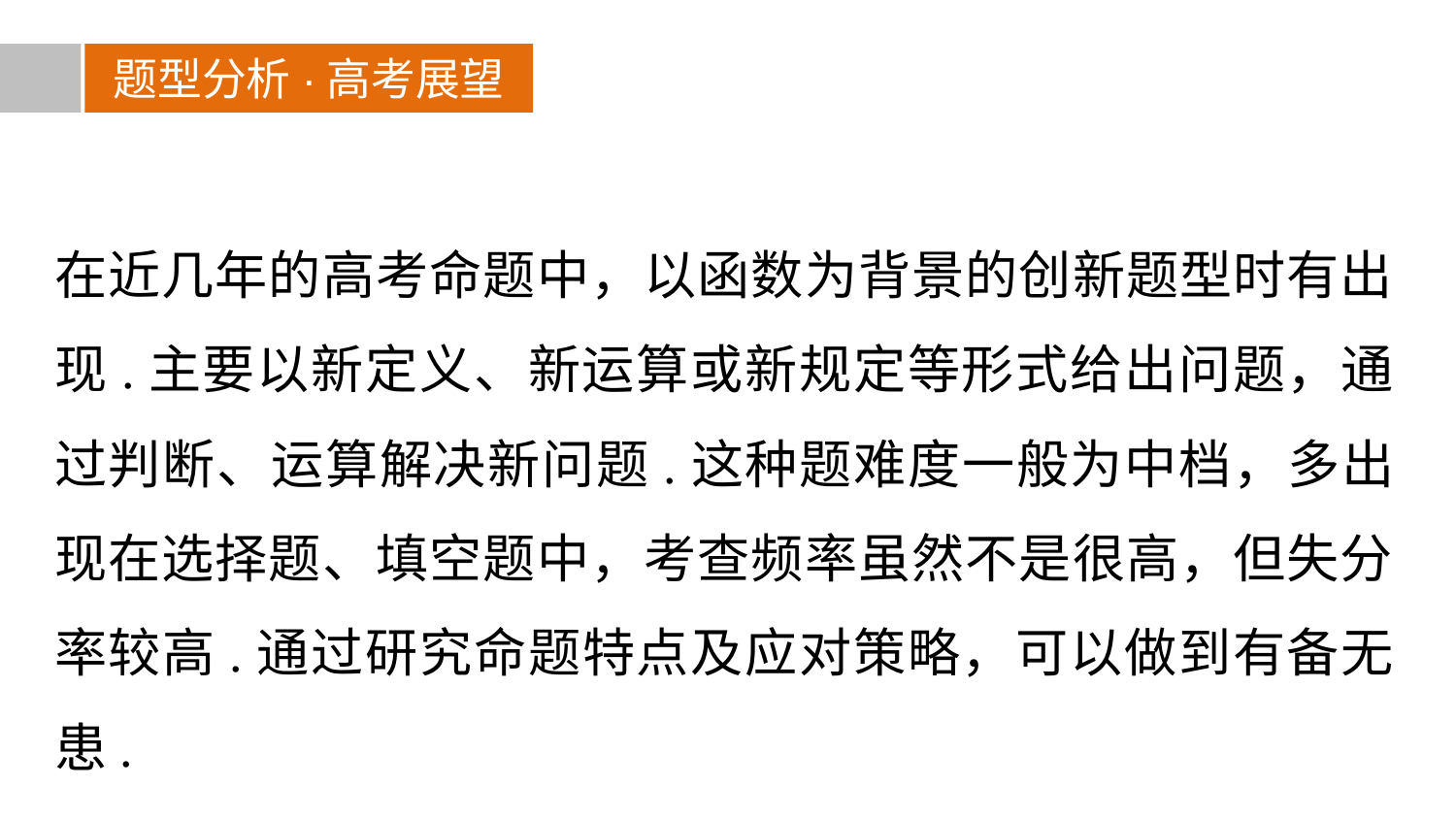

题型分析·高考展望
在近几年的高考命题中，以函数为背景的创新题型时有出现.主要以新定义、新运算或新规定等形式给出问题，通过判断、运算解决新问题.这种题难度一般为中档，多出现在选择题、填空题中，考查频率虽然不是很高，但失分率较高.通过研究命题特点及应对策略，可以做到有备无患.